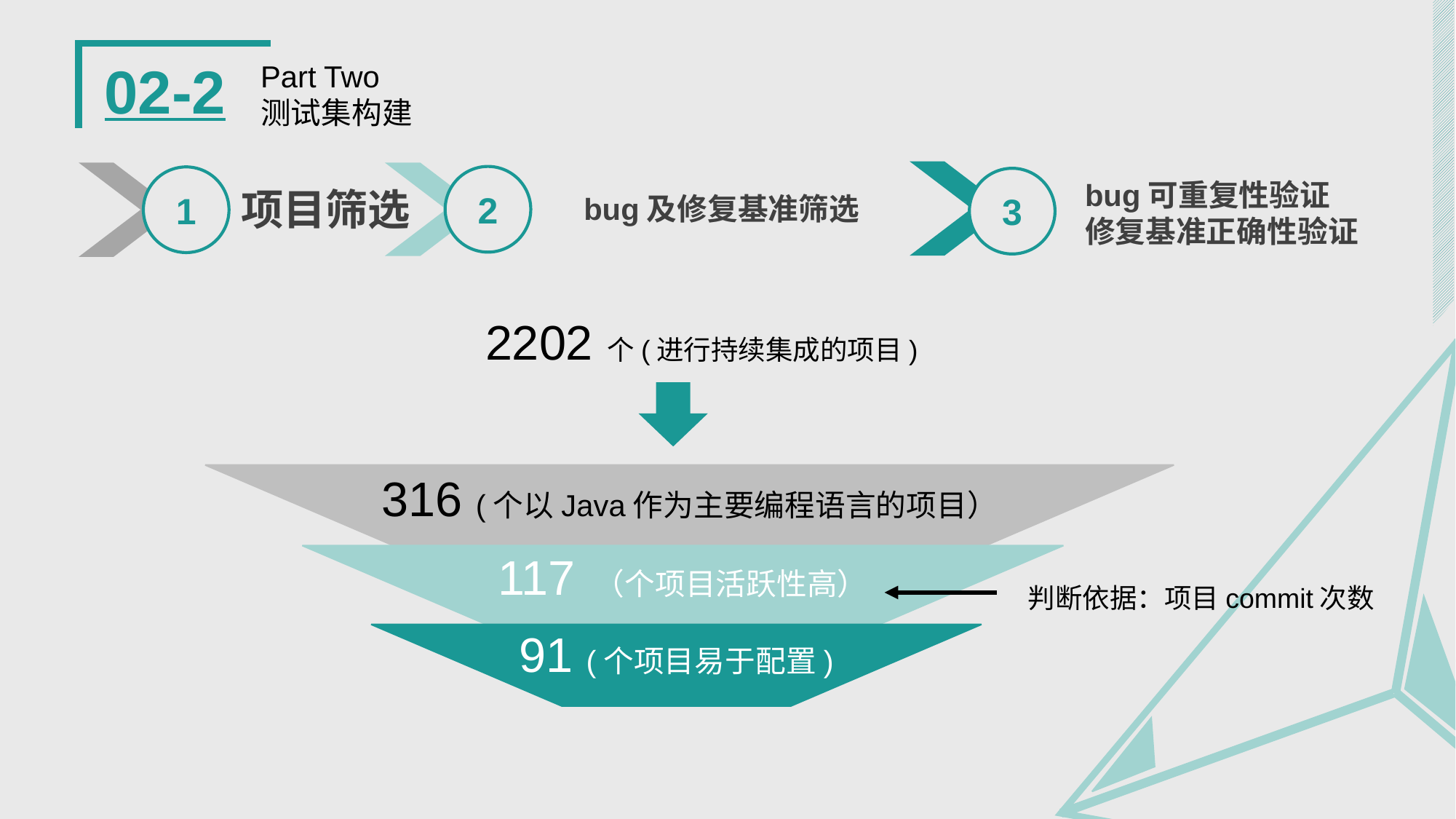

02-2
Part Two
测试集构建

2
1
3
bug可重复性验证
修复基准正确性验证
项目筛选
bug及修复基准筛选
2202 个(进行持续集成的项目)

316 (个以Java作为主要编程语言的项目）
117 （个项目活跃性高）
91 (个项目易于配置)
判断依据：项目commit次数